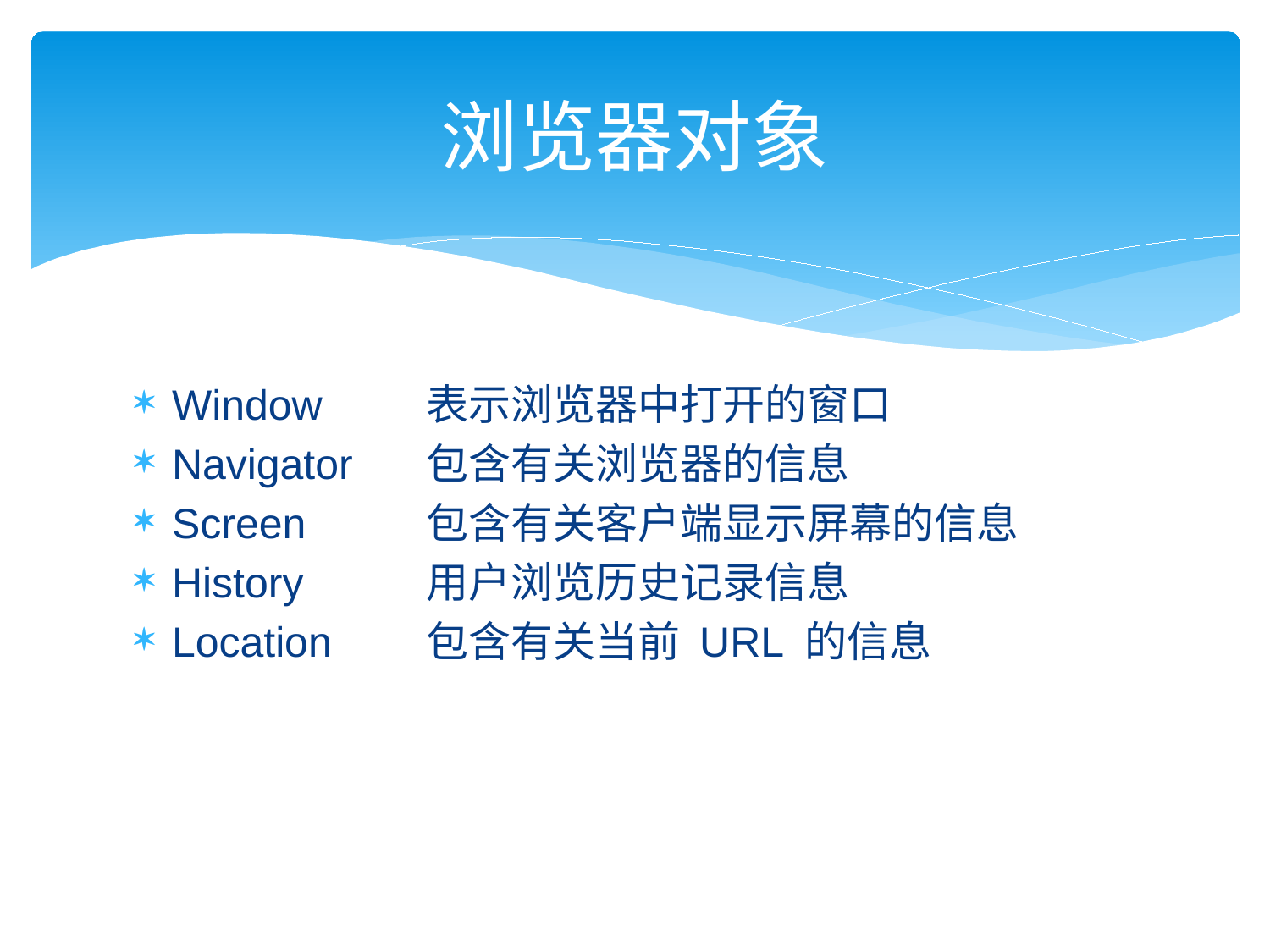

# 浏览器对象
Window	表示浏览器中打开的窗口
Navigator	包含有关浏览器的信息
Screen	包含有关客户端显示屏幕的信息
History	用户浏览历史记录信息
Location	包含有关当前 URL 的信息